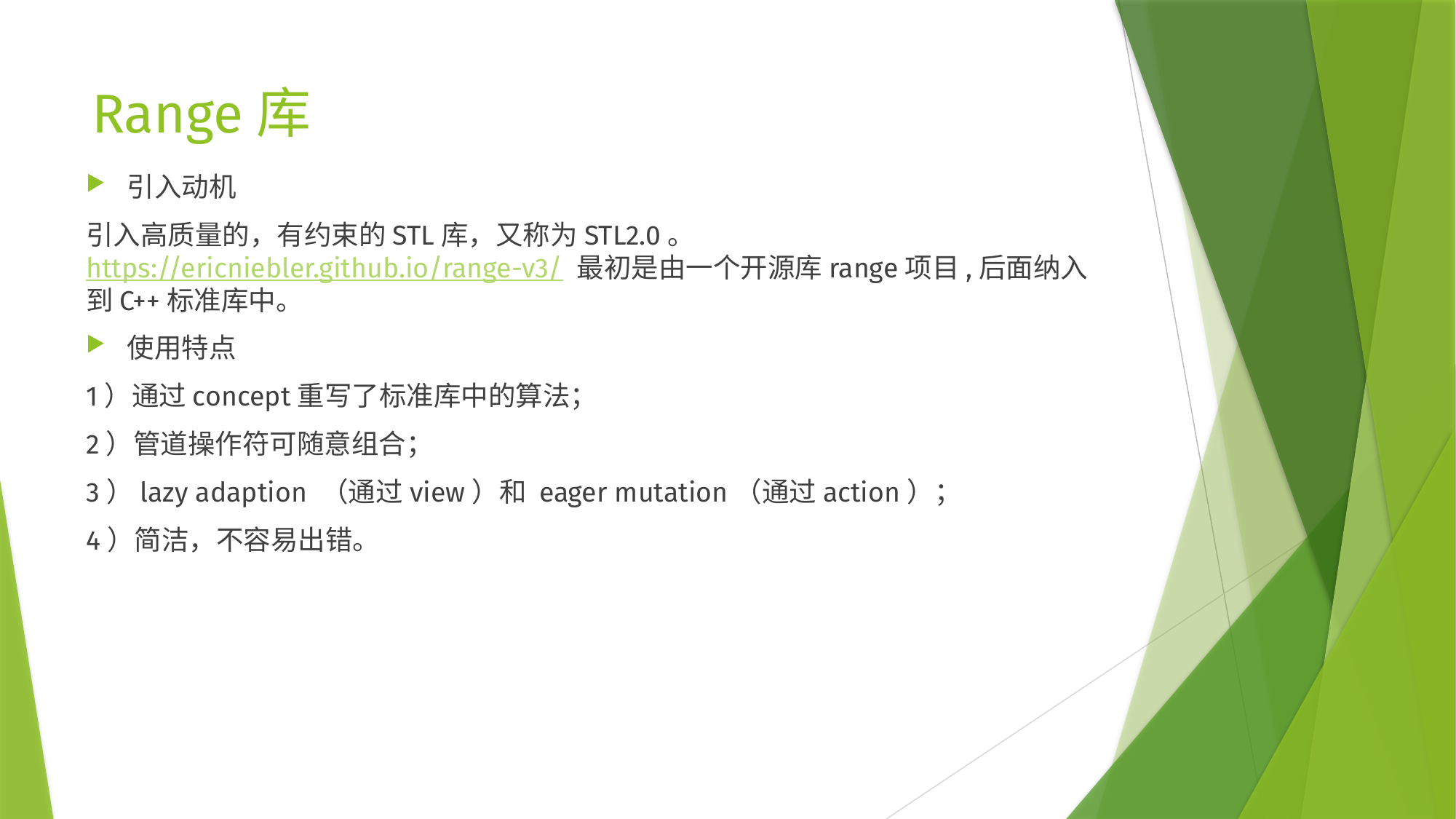

# Range库
引入动机
引入高质量的，有约束的STL库，又称为STL2.0。https://ericniebler.github.io/range-v3/ 最初是由一个开源库range项目,后面纳入到C++标准库中。
使用特点
1）通过concept重写了标准库中的算法；
2）管道操作符可随意组合；
3）lazy adaption （通过view）和 eager mutation（通过action）；
4）简洁，不容易出错。